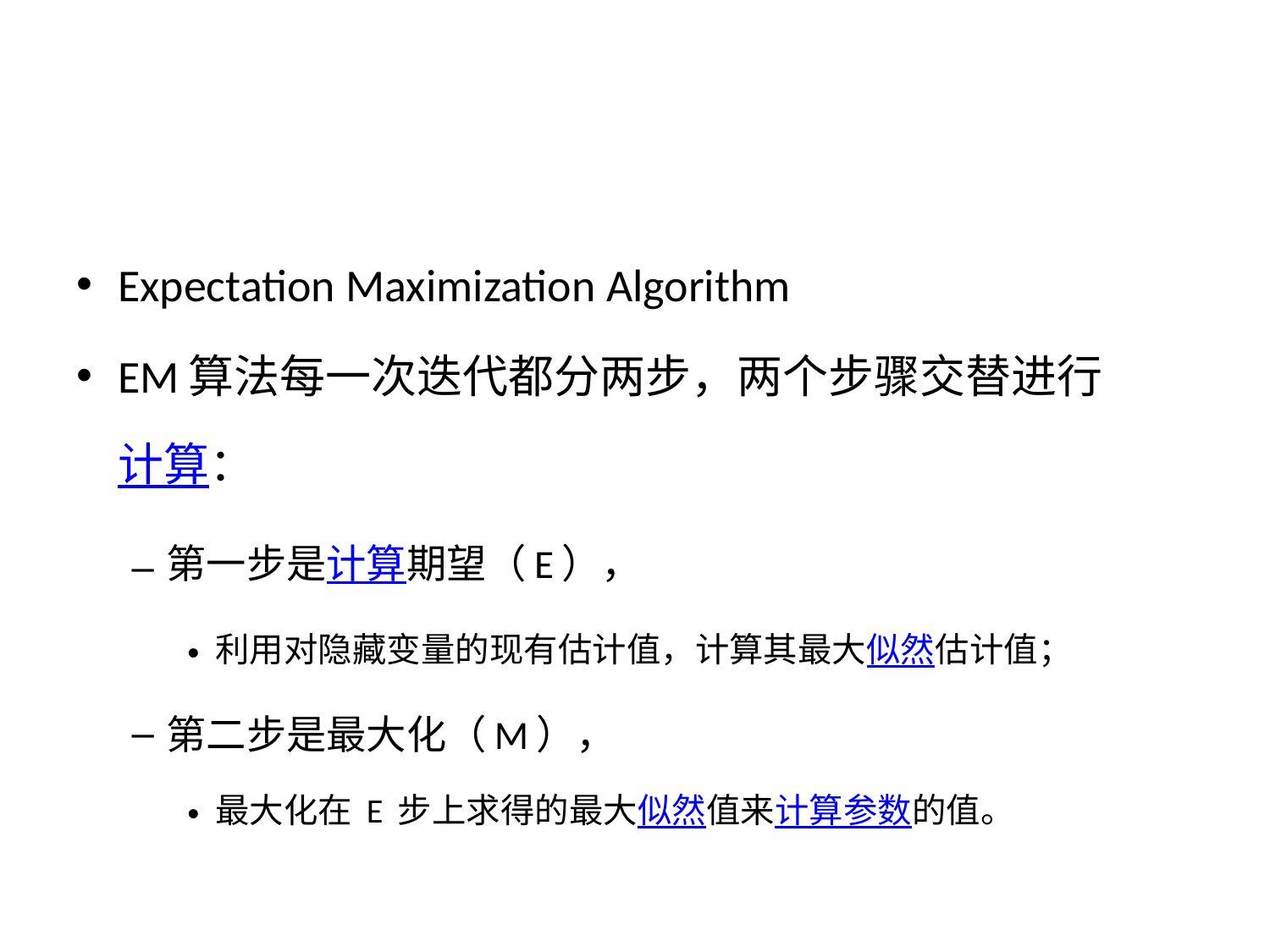

#
Expectation Maximization Algorithm
EM算法每一次迭代都分两步，两个步骤交替进行计算：
第一步是计算期望（E），
利用对隐藏变量的现有估计值，计算其最大似然估计值；
第二步是最大化（M），
最大化在 E 步上求得的最大似然值来计算参数的值。